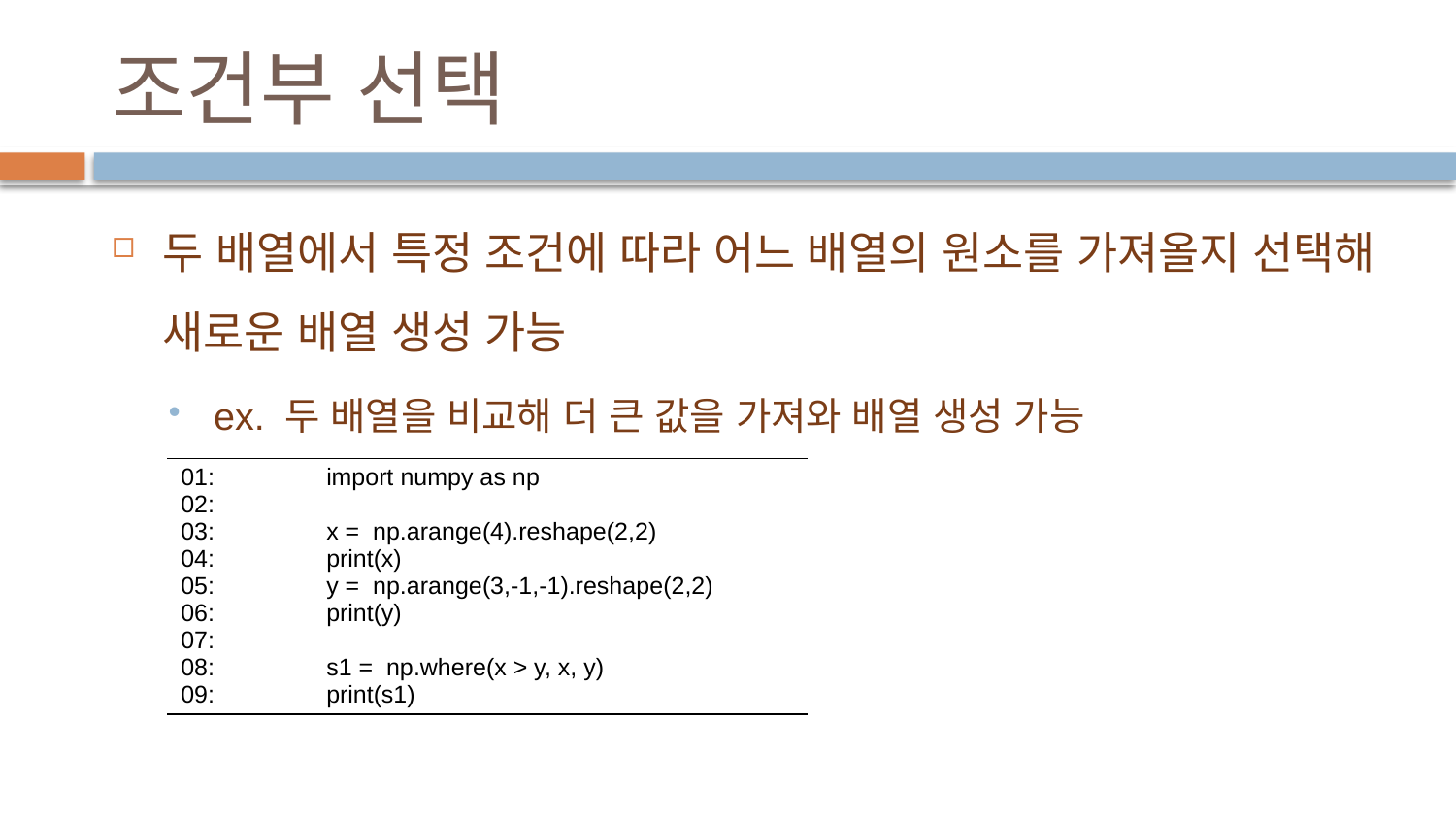

# 조건부 선택
두 배열에서 특정 조건에 따라 어느 배열의 원소를 가져올지 선택해 새로운 배열 생성 가능
ex. 두 배열을 비교해 더 큰 값을 가져와 배열 생성 가능
| 01: import numpy as np 02: 03: x = np.arange(4).reshape(2,2) 04: print(x) 05: y = np.arange(3,-1,-1).reshape(2,2) 06: print(y) 07: 08: s1 = np.where(x > y, x, y) 09: print(s1) |
| --- |